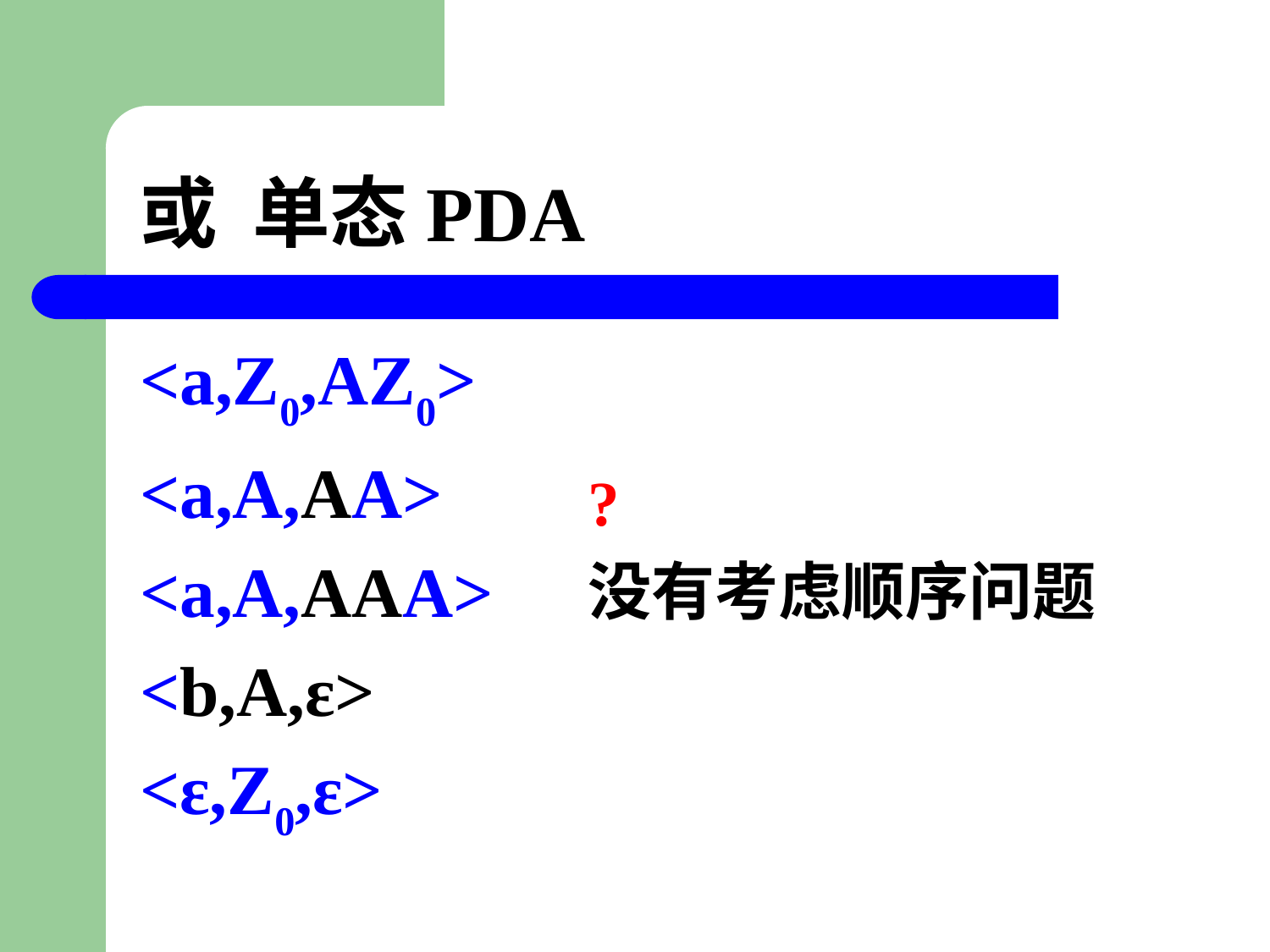

# 或  单态PDA
<a,Z0,AZ0>
<a,A,AA>
<a,A,AAA>
<b,A,ε>
<ε,Z0,ε>
?
没有考虑顺序问题